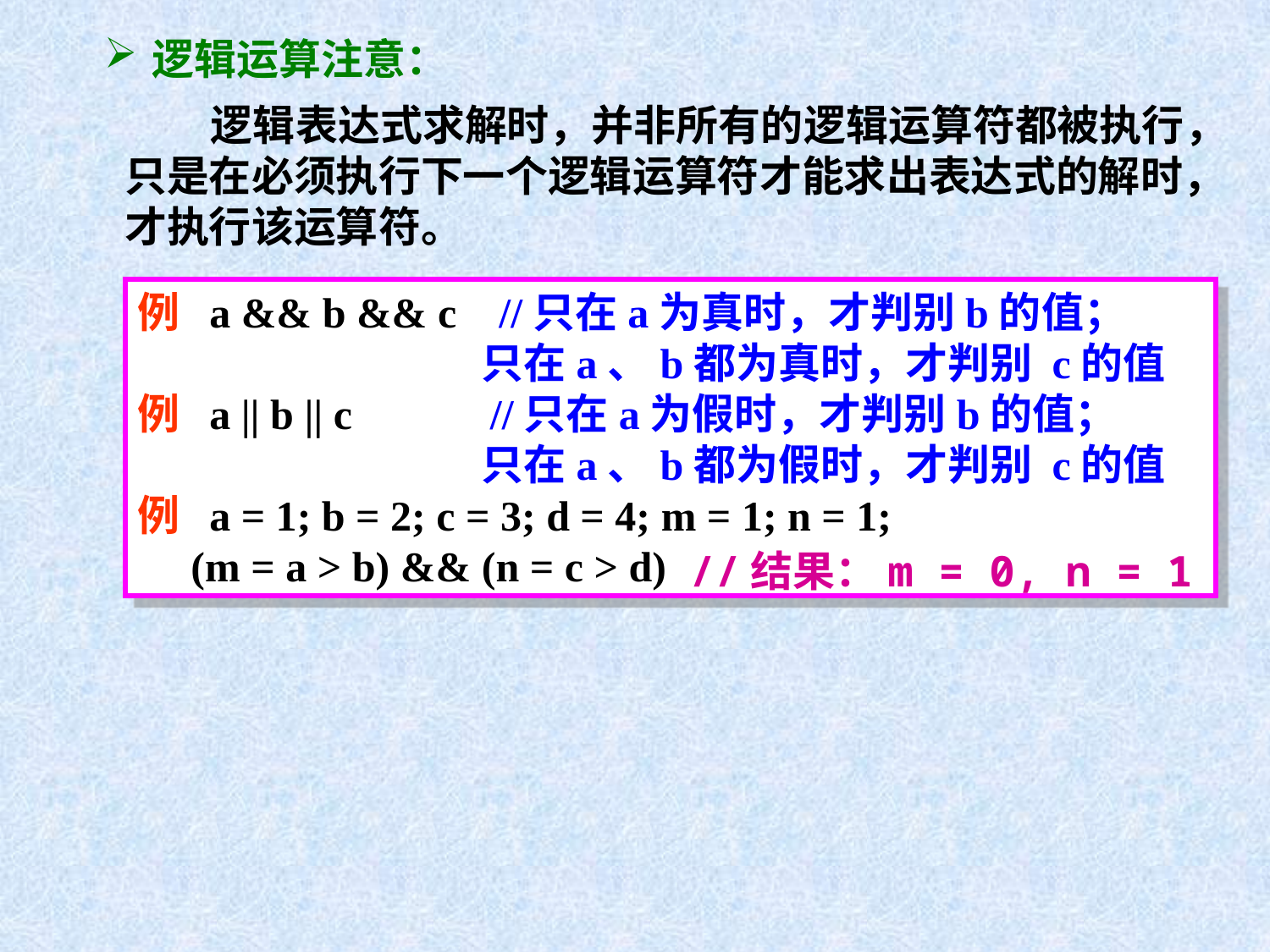

逻辑运算注意：
        逻辑表达式求解时，并非所有的逻辑运算符都被执行，只是在必须执行下一个逻辑运算符才能求出表达式的解时，才执行该运算符。
例  a && b && c    //只在a为真时，才判别b的值；
                                   只在a、b都为真时，才判别 c的值
例  a || b || c             //只在a为假时，才判别b的值；
                                   只在a、b都为假时，才判别 c的值
例  a = 1; b = 2; c = 3; d = 4; m = 1; n = 1;
     (m = a > b) && (n = c > d)
//结果：m = 0, n = 1